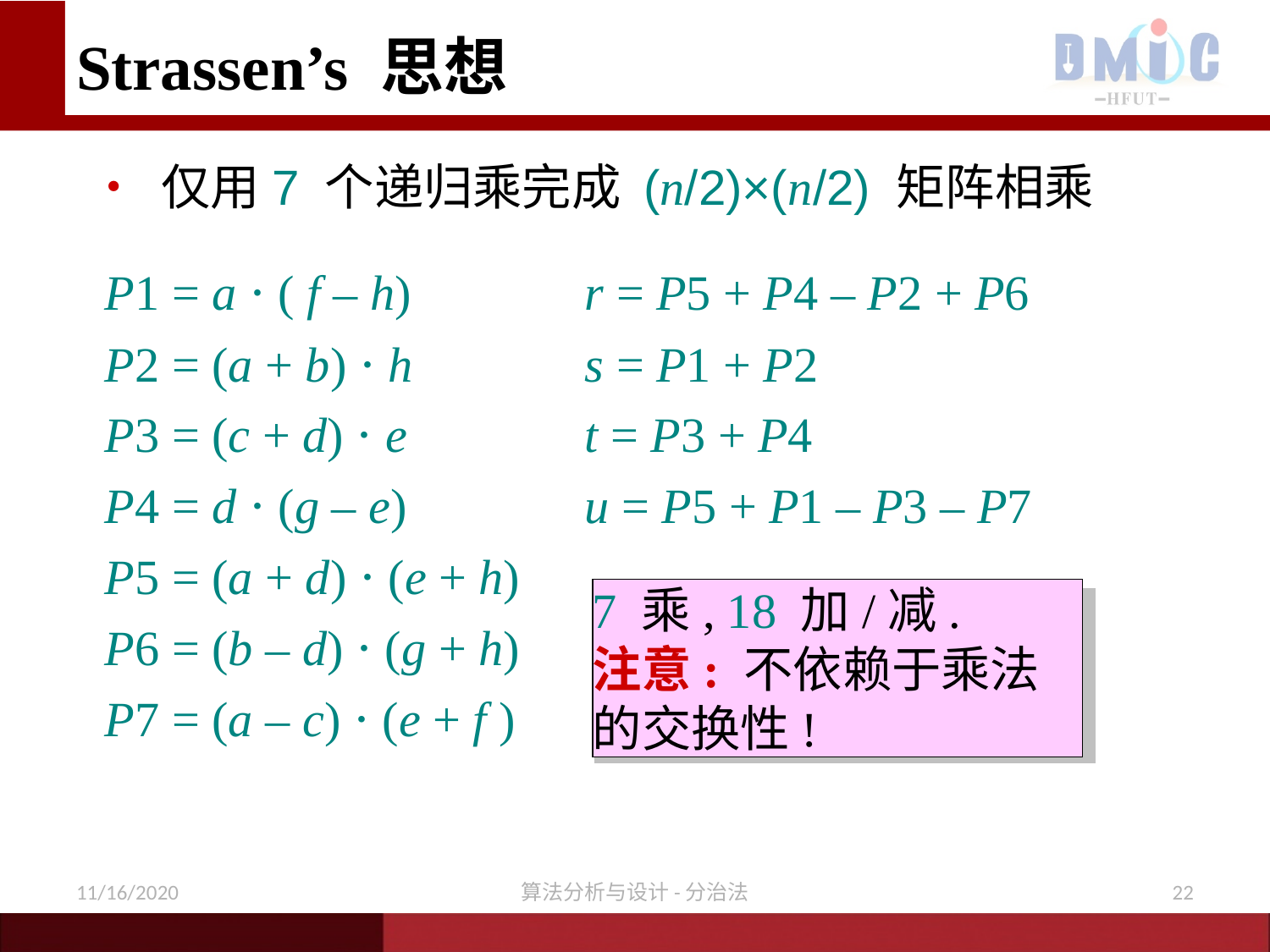

# Strassen’s 思想
• 仅用7 个递归乘完成 (n/2)×(n/2) 矩阵相乘
P1 = a ⋅ ( f – h)
P2 = (a + b) ⋅ h
P3 = (c + d) ⋅ e
P4 = d ⋅ (g – e)
P5 = (a + d) ⋅ (e + h)
P6 = (b – d) ⋅ (g + h)
P7 = (a – c) ⋅ (e + f )
r = P5 + P4 – P2 + P6
s = P1 + P2
t = P3 + P4
u = P5 + P1 – P3 – P7
7 乘, 18 加/减.
注意: 不依赖于乘法的交换性!

11/16/2020
算法分析与设计-分治法
22